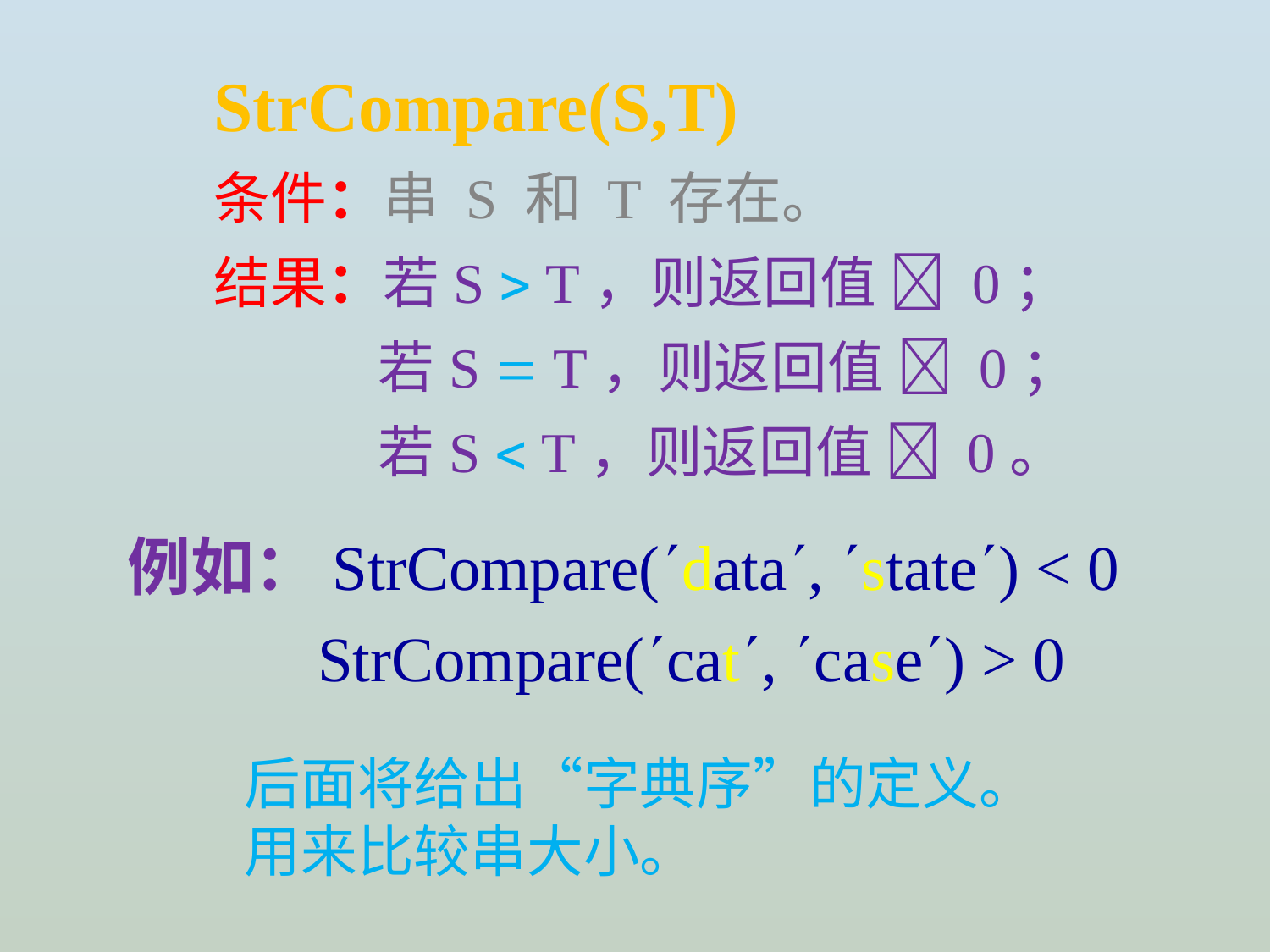

StrCompare(S,T)
条件：串 S 和 T 存在。
结果：若S > T，则返回值 > 0；
             若S = T，则返回值 = 0；
             若S < T，则返回值 < 0。
例如：StrCompare(′data′, ′state′) < 0
            StrCompare(′cat′, ′case′) > 0
后面将给出“字典序”的定义。用来比较串大小。